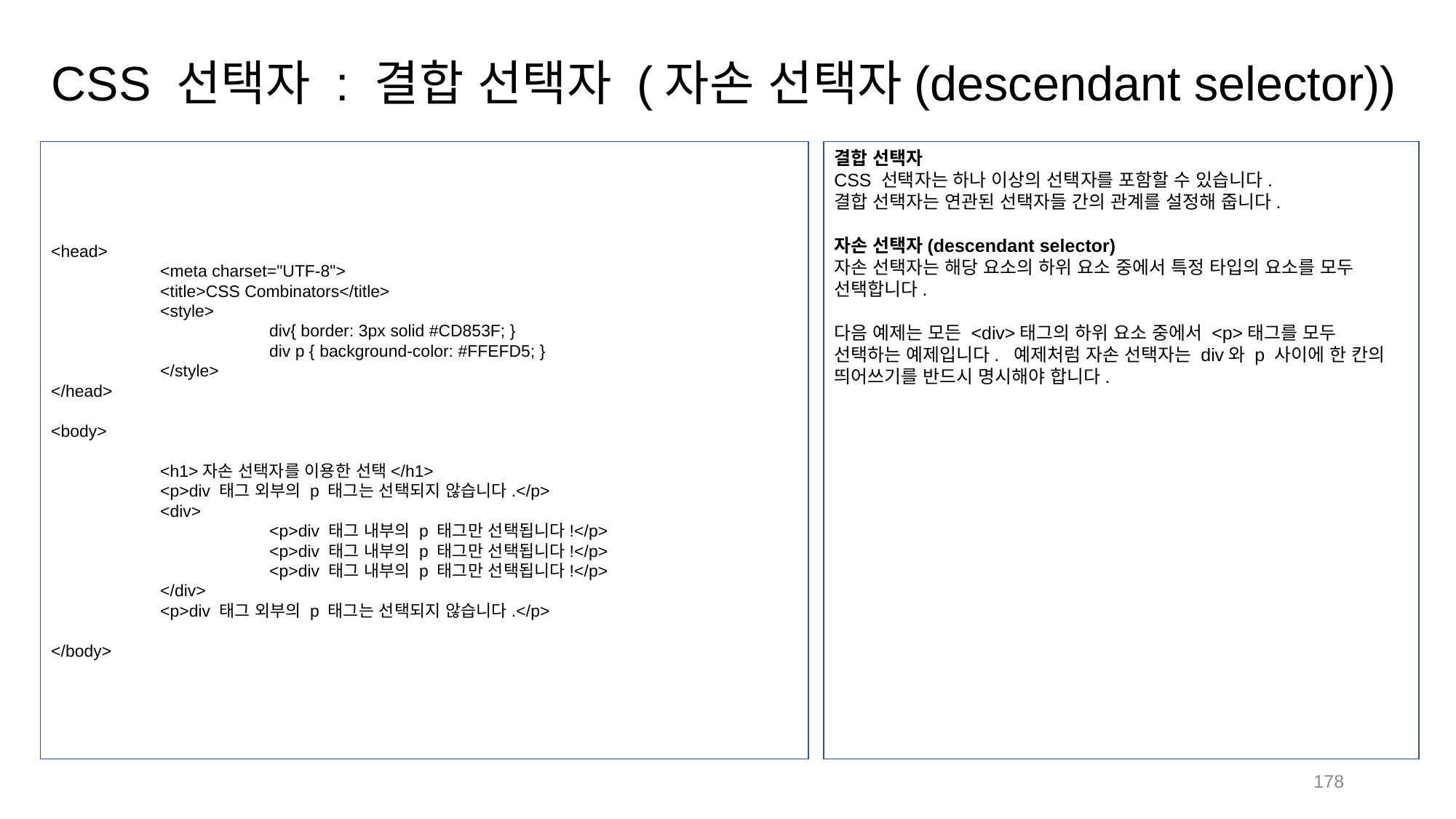

# CSS 선택자 : 결합 선택자 (자손 선택자(descendant selector))
<head>
	<meta charset="UTF-8">
	<title>CSS Combinators</title>
	<style>
		div{ border: 3px solid #CD853F; }
		div p { background-color: #FFEFD5; }
	</style>
</head>

<body>

	<h1>자손 선택자를 이용한 선택</h1>
	<p>div 태그 외부의 p 태그는 선택되지 않습니다.</p>
	<div>
		<p>div 태그 내부의 p 태그만 선택됩니다!</p>
		<p>div 태그 내부의 p 태그만 선택됩니다!</p>
		<p>div 태그 내부의 p 태그만 선택됩니다!</p>
	</div>
	<p>div 태그 외부의 p 태그는 선택되지 않습니다.</p>

</body>
결합 선택자
CSS 선택자는 하나 이상의 선택자를 포함할 수 있습니다.
결합 선택자는 연관된 선택자들 간의 관계를 설정해 줍니다.

자손 선택자(descendant selector)
자손 선택자는 해당 요소의 하위 요소 중에서 특정 타입의 요소를 모두 선택합니다.

다음 예제는 모든 <div>태그의 하위 요소 중에서 <p>태그를 모두 선택하는 예제입니다.  예제처럼 자손 선택자는 div와 p 사이에 한 칸의 띄어쓰기를 반드시 명시해야 합니다.
178